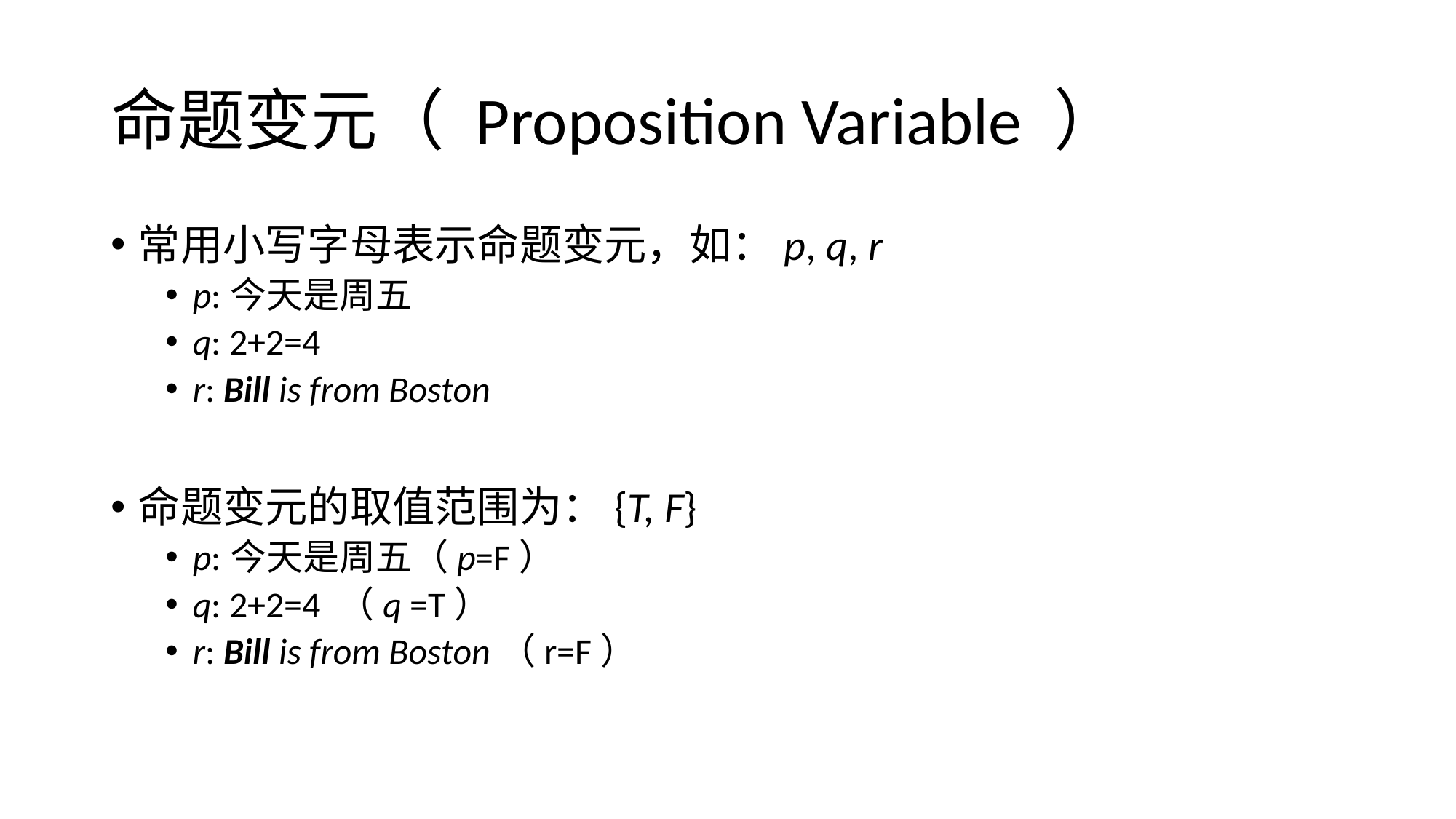

# 命题变元（ Proposition Variable ）
常用小写字母表示命题变元，如：p, q, r
p:今天是周五
q: 2+2=4
r: Bill is from Boston

命题变元的取值范围为：{T, F}
p:今天是周五（p=F）
q: 2+2=4 （q =T）
r: Bill is from Boston（r=F）